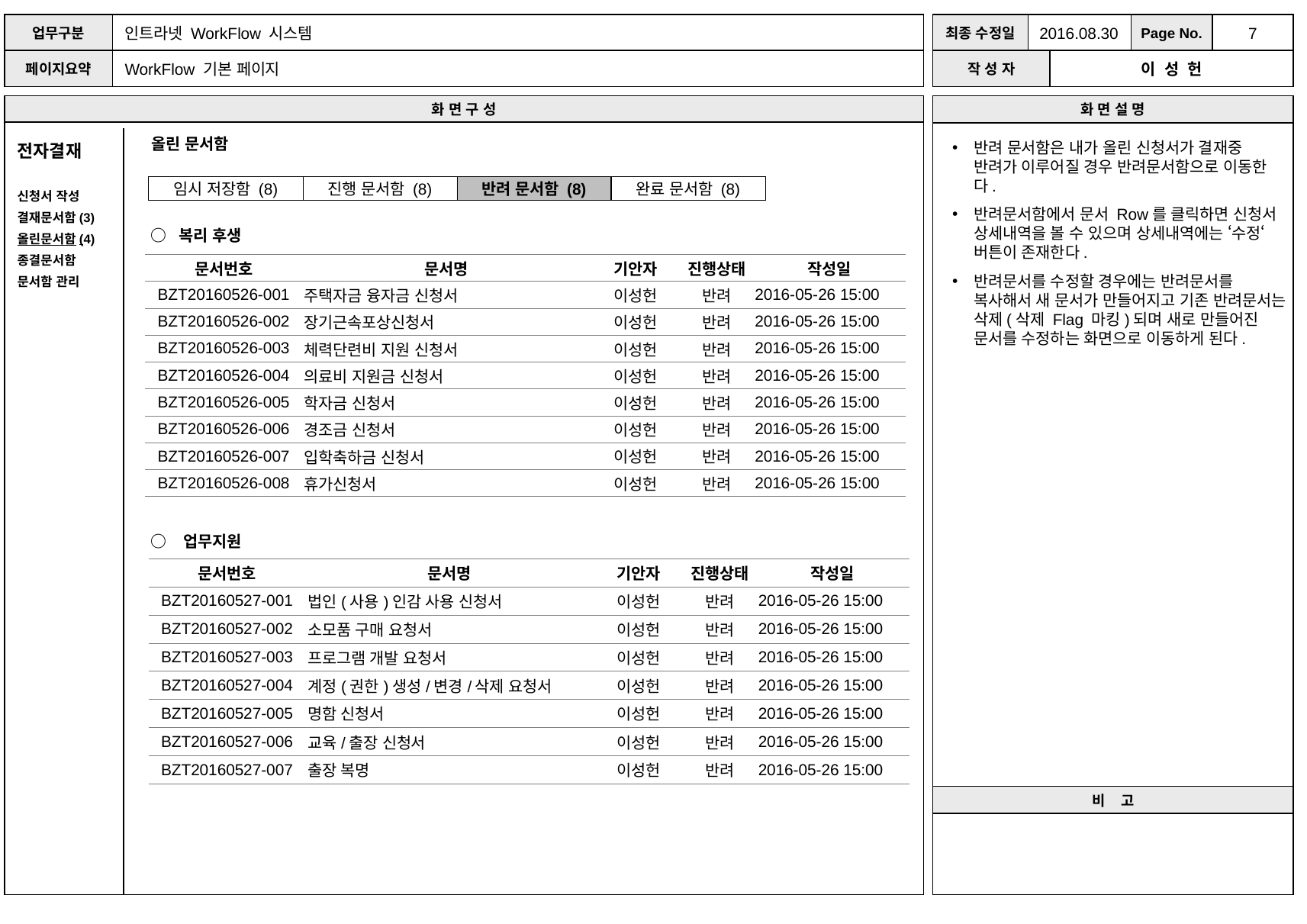

2016.08.30
WorkFlow 기본 페이지
전자결재

신청서 작성
결재문서함(3)
올린문서함(4)
종결문서함
문서함 관리
올린 문서함
반려 문서함은 내가 올린 신청서가 결재중 반려가 이루어질 경우 반려문서함으로 이동한다.
반려문서함에서 문서 Row를 클릭하면 신청서 상세내역을 볼 수 있으며 상세내역에는 ‘수정‘ 버튼이 존재한다.
반려문서를 수정할 경우에는 반려문서를 복사해서 새 문서가 만들어지고 기존 반려문서는 삭제(삭제 Flag 마킹)되며 새로 만들어진 문서를 수정하는 화면으로 이동하게 된다.
임시 저장함 (8)
진행 문서함 (8)
반려 문서함 (8)
완료 문서함 (8)
○  복리 후생
| 문서번호 | 문서명 | 기안자 | 진행상태 | 작성일 |
| --- | --- | --- | --- | --- |
| BZT20160526-001 | 주택자금 융자금 신청서 | 이성헌 | 반려 | 2016-05-26 15:00 |
| BZT20160526-002 | 장기근속포상신청서 | 이성헌 | 반려 | 2016-05-26 15:00 |
| BZT20160526-003 | 체력단련비 지원 신청서 | 이성헌 | 반려 | 2016-05-26 15:00 |
| BZT20160526-004 | 의료비 지원금 신청서 | 이성헌 | 반려 | 2016-05-26 15:00 |
| BZT20160526-005 | 학자금 신청서 | 이성헌 | 반려 | 2016-05-26 15:00 |
| BZT20160526-006 | 경조금 신청서 | 이성헌 | 반려 | 2016-05-26 15:00 |
| BZT20160526-007 | 입학축하금 신청서 | 이성헌 | 반려 | 2016-05-26 15:00 |
| BZT20160526-008 | 휴가신청서 | 이성헌 | 반려 | 2016-05-26 15:00 |
○   업무지원
| 문서번호 | 문서명 | 기안자 | 진행상태 | 작성일 |
| --- | --- | --- | --- | --- |
| BZT20160527-001 | 법인(사용)인감 사용 신청서 | 이성헌 | 반려 | 2016-05-26 15:00 |
| BZT20160527-002 | 소모품 구매 요청서 | 이성헌 | 반려 | 2016-05-26 15:00 |
| BZT20160527-003 | 프로그램 개발 요청서 | 이성헌 | 반려 | 2016-05-26 15:00 |
| BZT20160527-004 | 계정(권한)생성/변경/삭제 요청서 | 이성헌 | 반려 | 2016-05-26 15:00 |
| BZT20160527-005 | 명함 신청서 | 이성헌 | 반려 | 2016-05-26 15:00 |
| BZT20160527-006 | 교육/출장 신청서 | 이성헌 | 반려 | 2016-05-26 15:00 |
| BZT20160527-007 | 출장 복명 | 이성헌 | 반려 | 2016-05-26 15:00 |